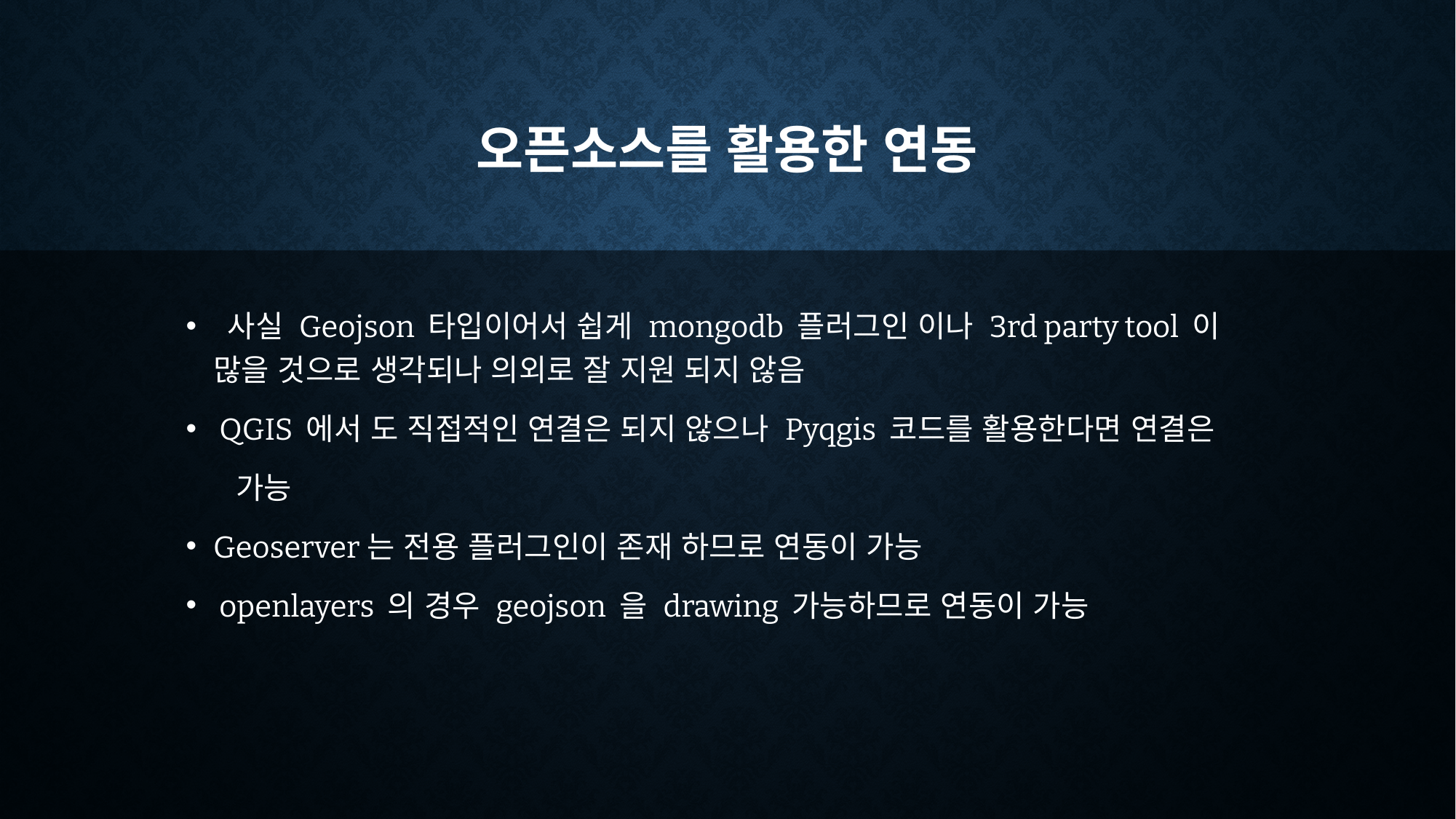

# 오픈소스를 활용한 연동

 사실 Geojson 타입이어서 쉽게 mongodb 플러그인 이나 3rd party tool 이 많을 것으로 생각되나 의외로 잘 지원 되지 않음
 QGIS 에서 도 직접적인 연결은 되지 않으나 Pyqgis 코드를 활용한다면 연결은
     가능
Geoserver는 전용 플러그인이 존재 하므로 연동이 가능
 openlayers 의 경우 geojson 을 drawing 가능하므로 연동이 가능